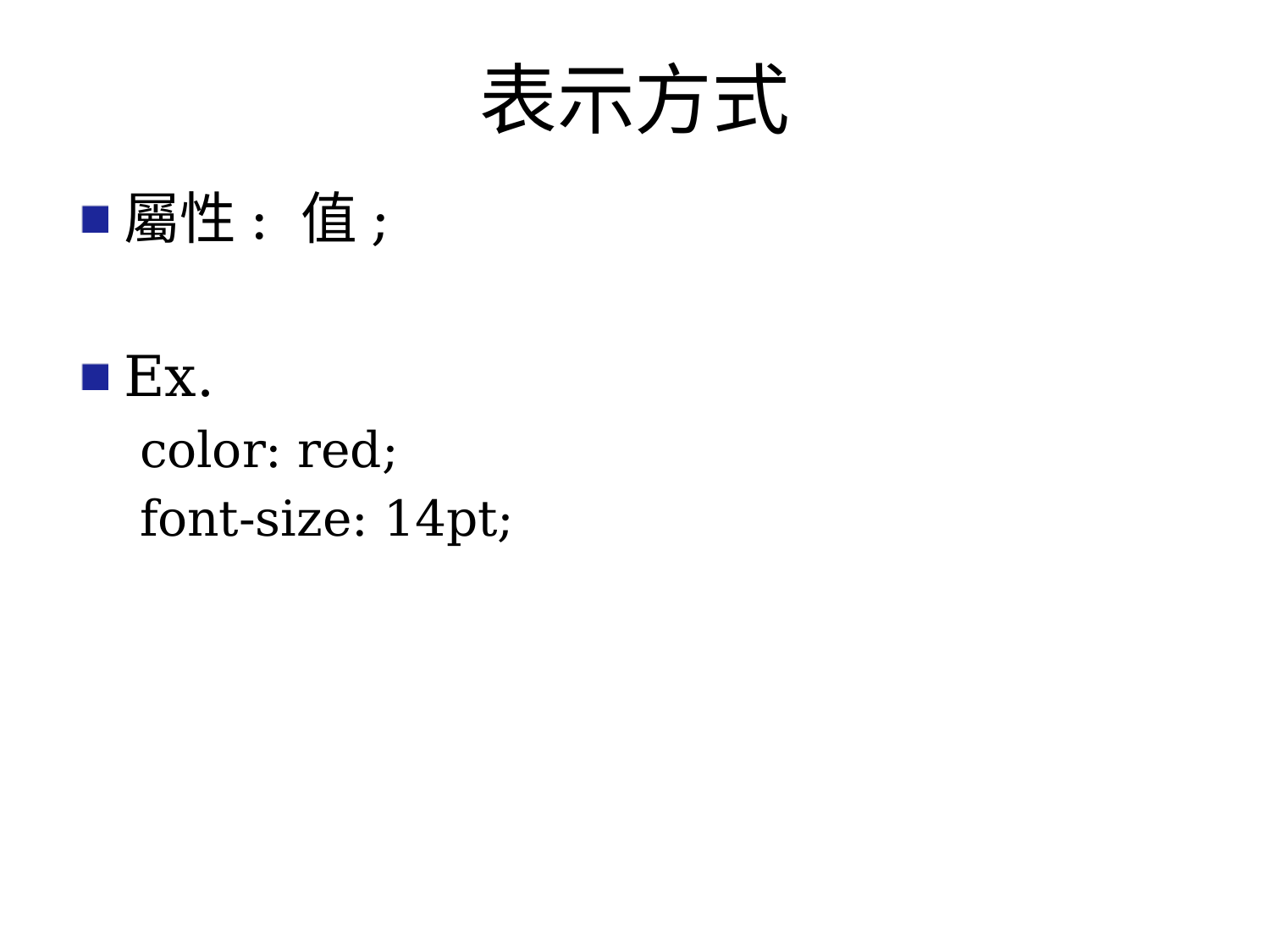

# 表示方式
屬性: 值;

Ex.
color: red;
font-size: 14pt;